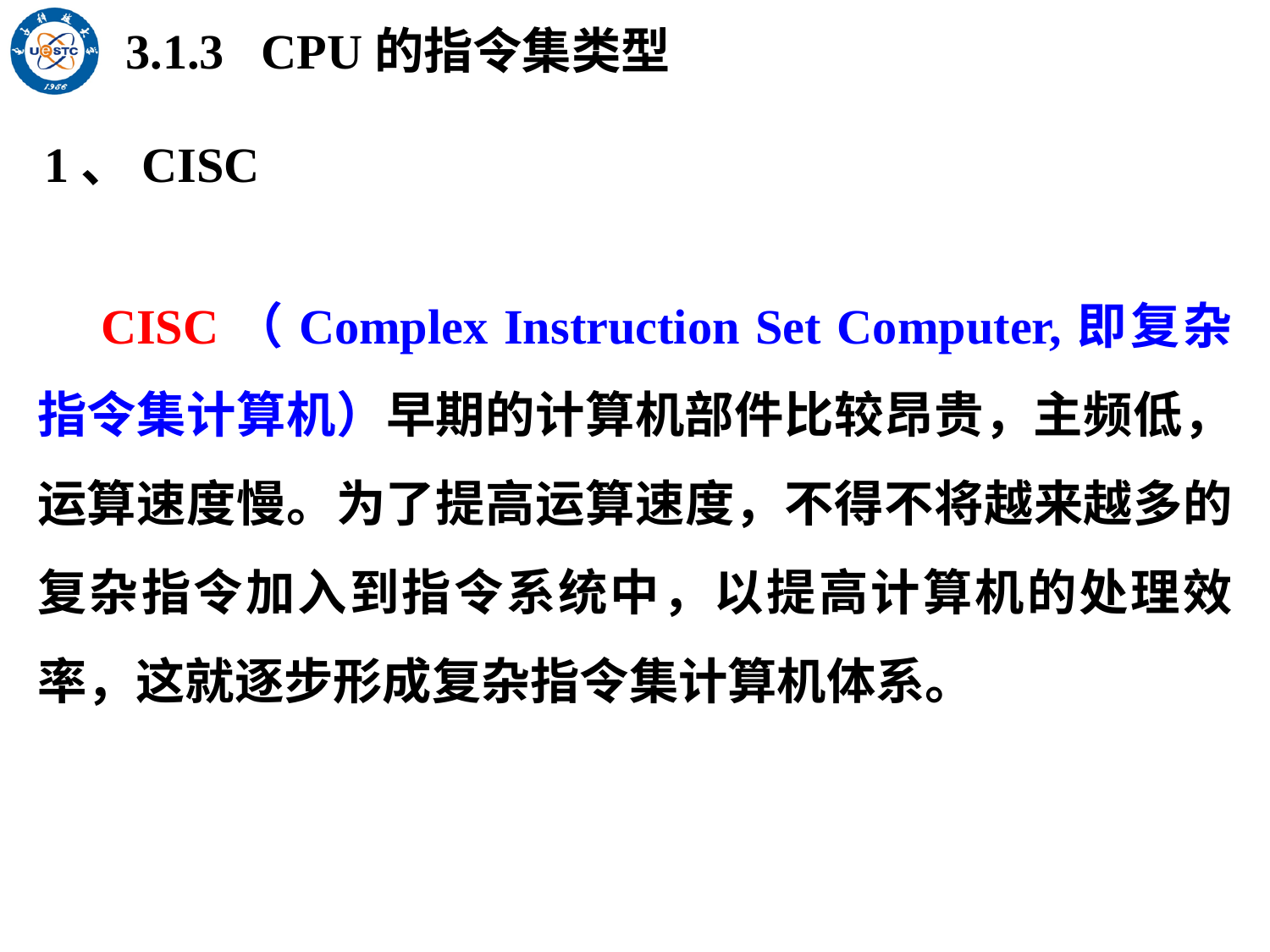

3.1.3   CPU的指令集类型
1、CISC
    CISC（Complex Instruction Set Computer,即复杂指令集计算机）早期的计算机部件比较昂贵，主频低，运算速度慢。为了提高运算速度，不得不将越来越多的复杂指令加入到指令系统中，以提高计算机的处理效率，这就逐步形成复杂指令集计算机体系。